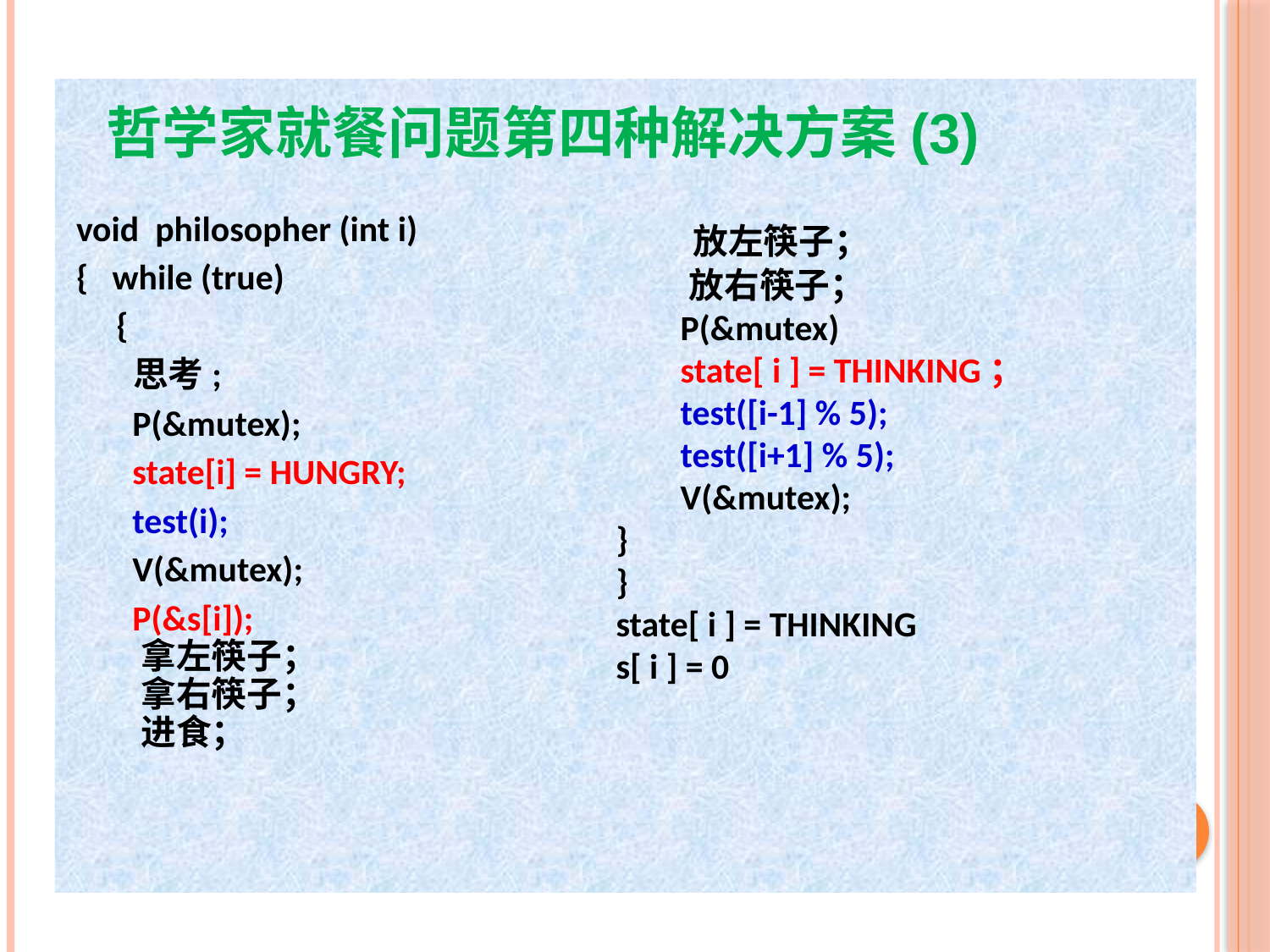

# 哲学家就餐问题第四种解决方案(3)
void  philosopher (int i)
{   while (true)
     {
      思考;
       P(&mutex);
       state[i] = HUNGRY;
       test(i);
       V(&mutex);
       P(&s[i]);
       拿左筷子；
       拿右筷子；
       进食；
       放左筷子；
        放右筷子；
        P(&mutex)
        state[ i ] = THINKING；
        test([i-1] % 5);
        test([i+1] % 5);
        V(&mutex);
}
}
state[ i ] = THINKING
s[ i ] = 0